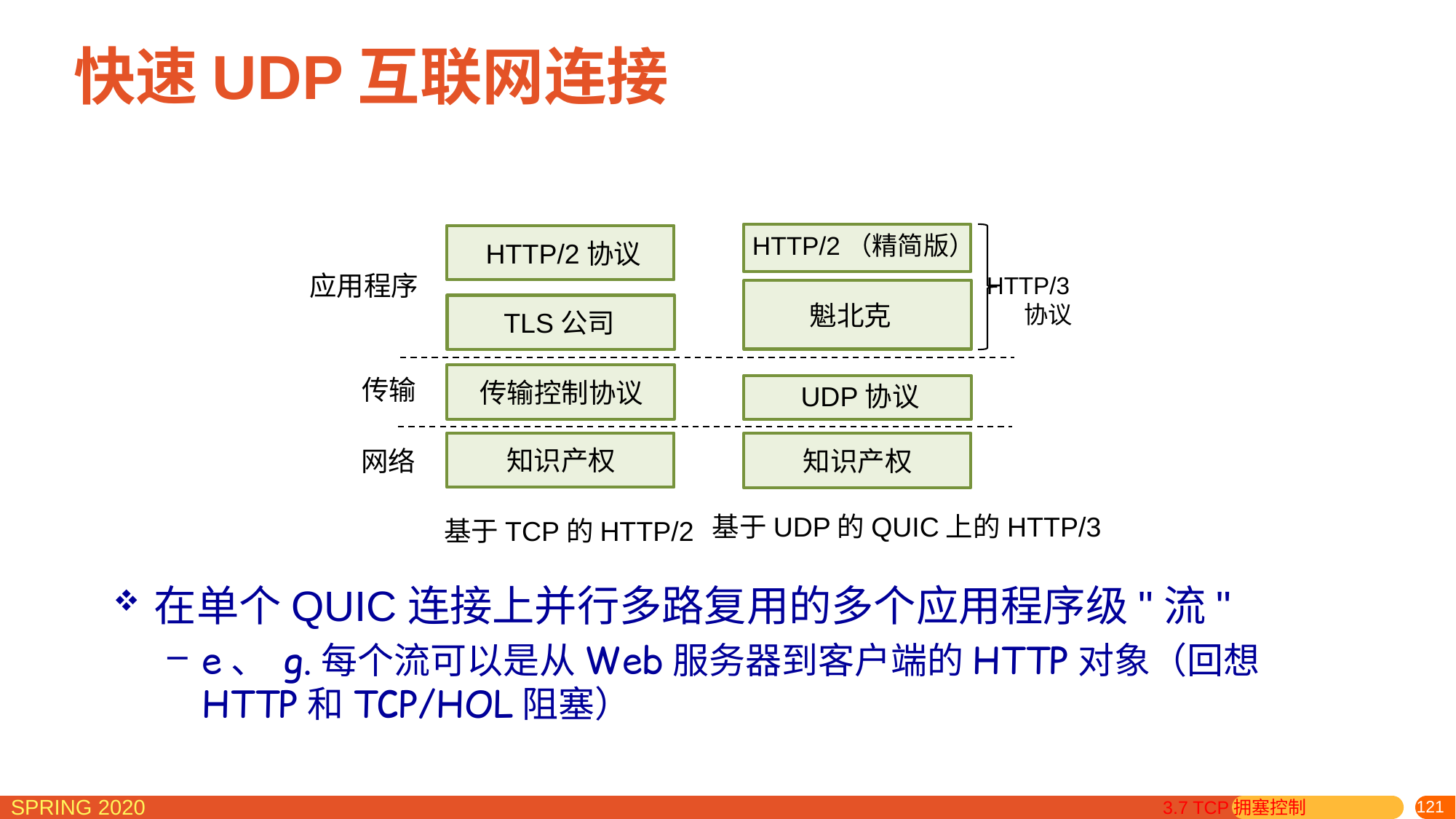

# 快速UDP互联网连接
HTTP/2（精简版）

HTTP/2协议
应用程序
HTTP/3协议

魁北克

TLS公司

传输
传输控制协议
UDP协议

知识产权
网络
知识产权
基于UDP的QUIC上的HTTP/3
基于TCP的HTTP/2
在单个QUIC连接上并行多路复用的多个应用程序级"流"
e、 g.每个流可以是从Web服务器到客户端的HTTP对象（回想HTTP和TCP/HOL阻塞）
3.7 TCP拥塞控制